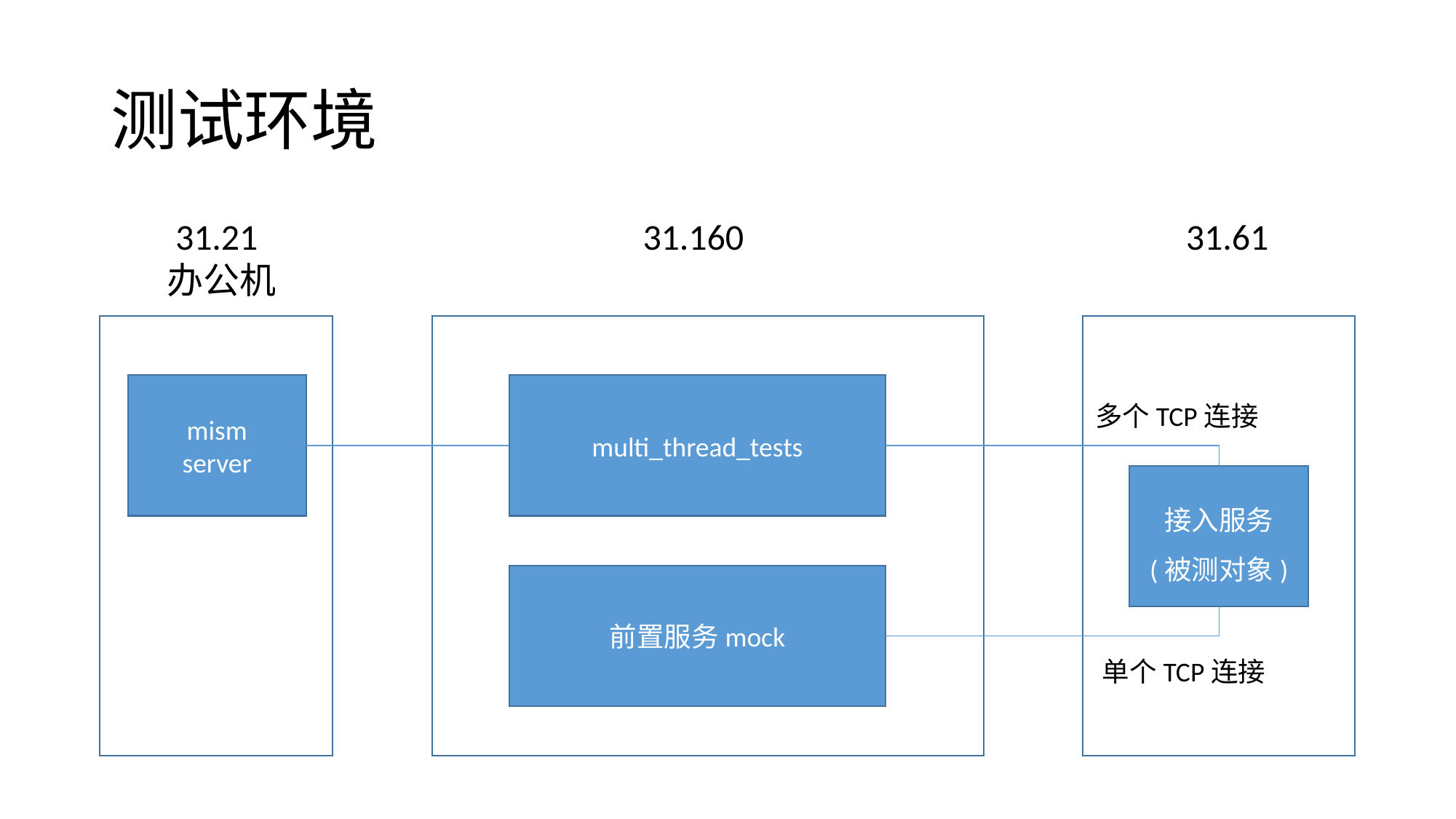

# 测试环境
 31.21                                               31.160                                                      31.61
办公机

mism
server
multi_thread_tests
多个TCP连接
接入服务
(被测对象)
前置服务mock
单个TCP连接